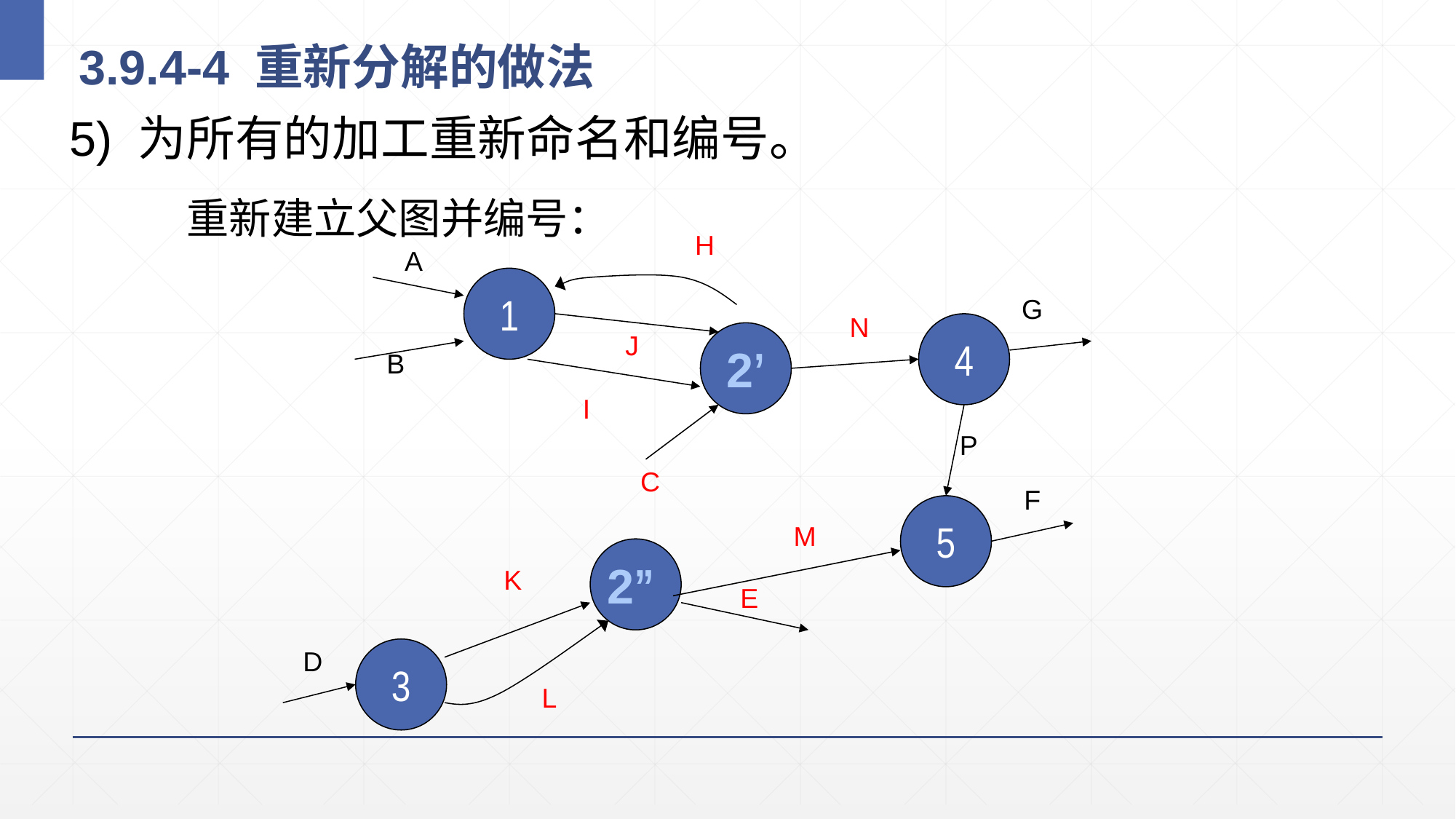

# 3.9.4-4 重新分解的做法
 5) 为所有的加工重新命名和编号。
重新建立父图并编号：
H
A
1

G
N

4
J
2’

B

I

P
C
F
5
M

2”

K
E

D
3
L